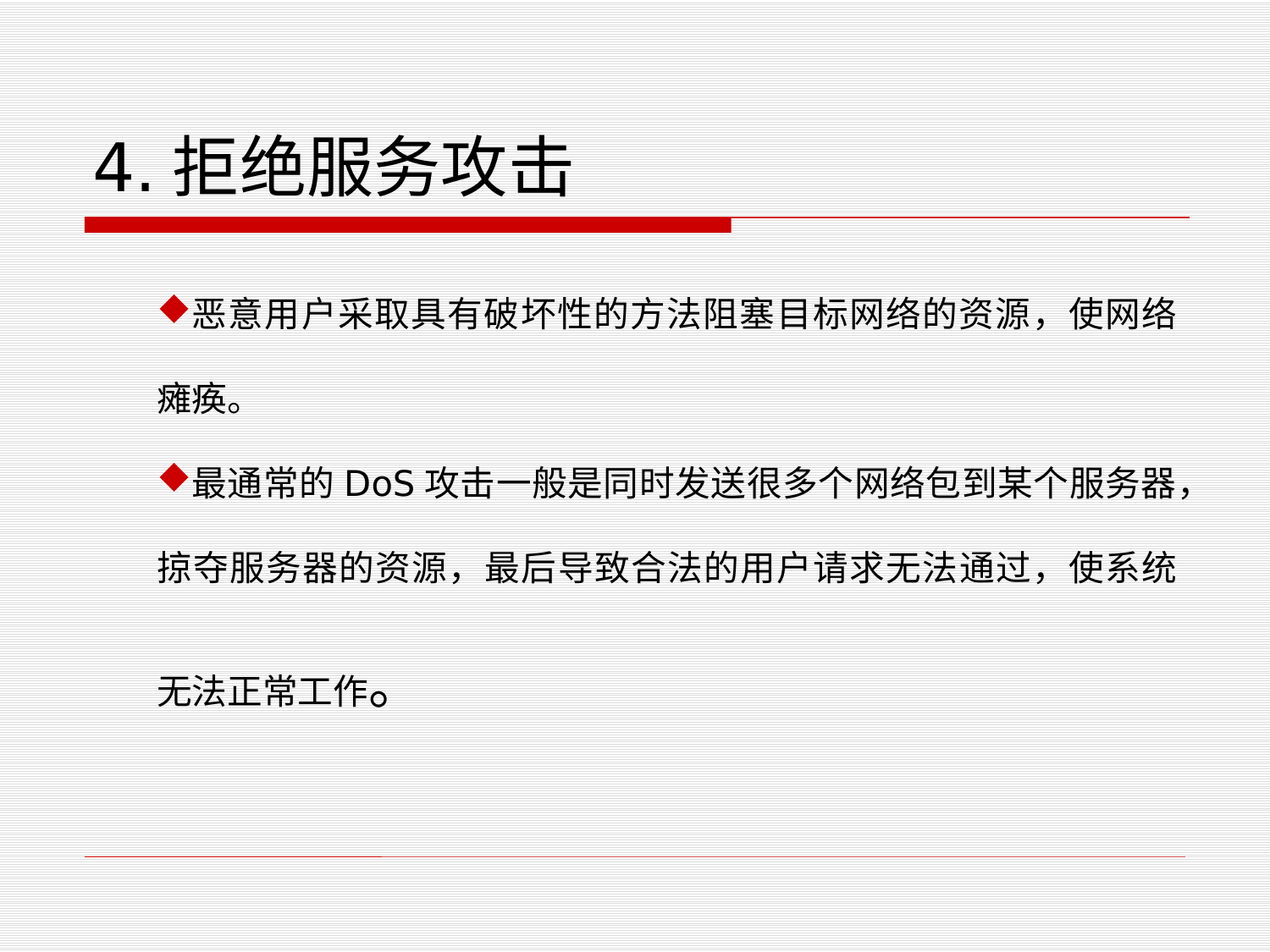

# 4.拒绝服务攻击
恶意用户采取具有破坏性的方法阻塞目标网络的资源，使网络瘫痪。
最通常的DoS攻击一般是同时发送很多个网络包到某个服务器，掠夺服务器的资源，最后导致合法的用户请求无法通过，使系统无法正常工作。